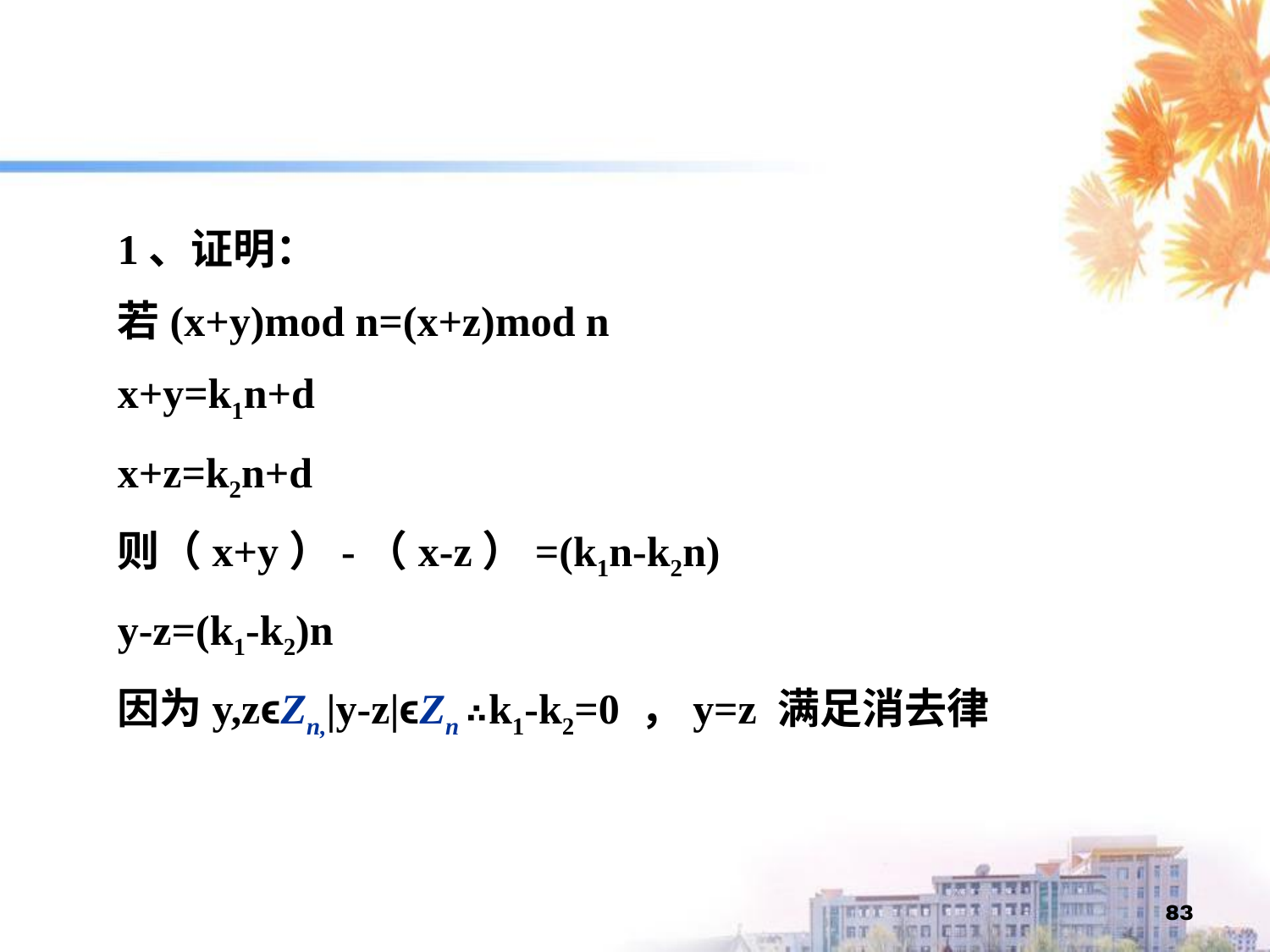

1、证明：
若(x+y)mod n=(x+z)mod n
x+y=k1n+d
x+z=k2n+d
则（x+y）-（x-z）=(k1n-k2n)
y-z=(k1-k2)n
因为y,zϵZn,|y-z|ϵZn ∴k1-k2=0 ，y=z 满足消去律
83